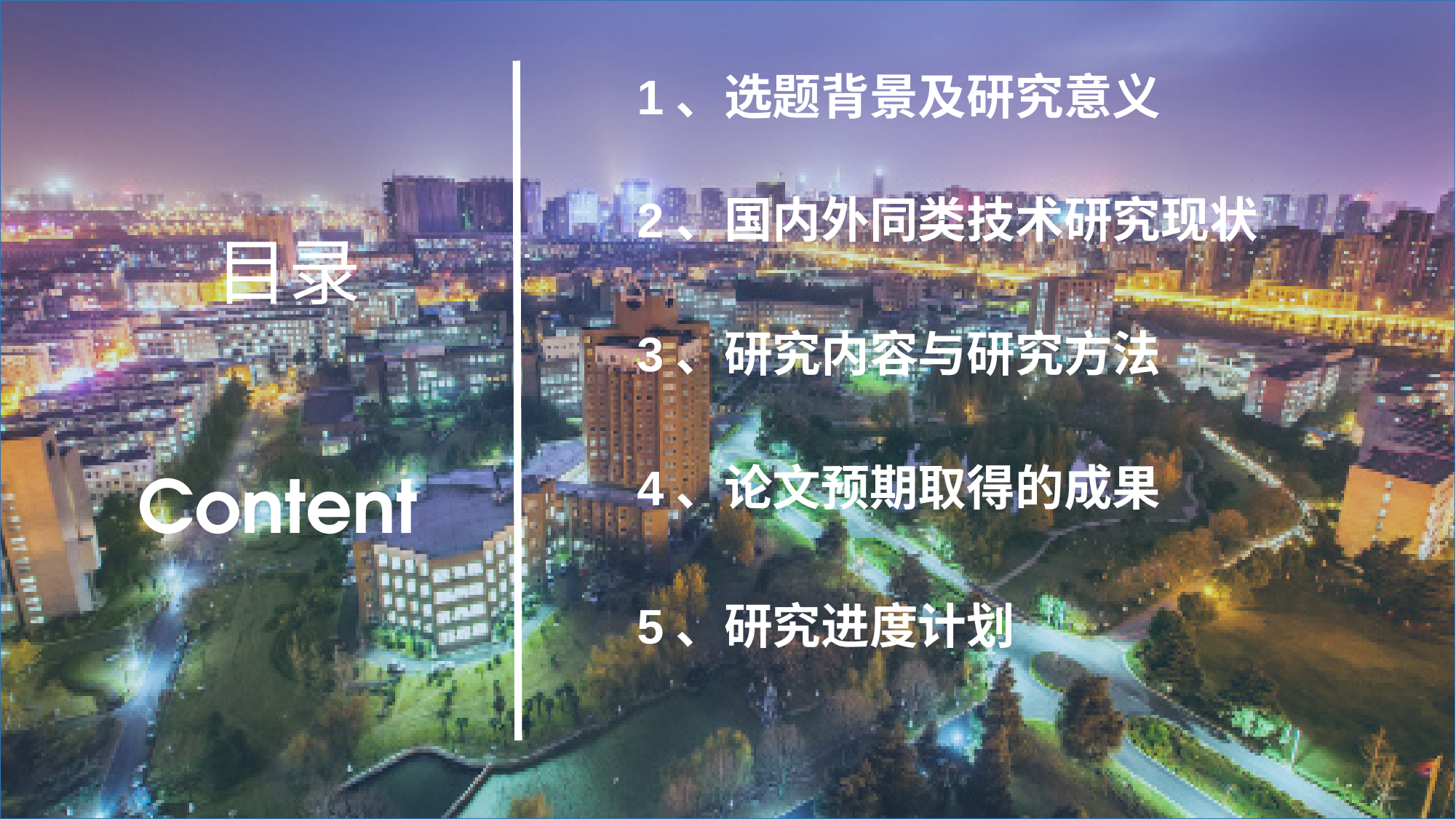

1、选题背景及研究意义
2、国内外同类技术研究现状
目录
Content
3、研究内容与研究方法
4、论文预期取得的成果
5、研究进度计划